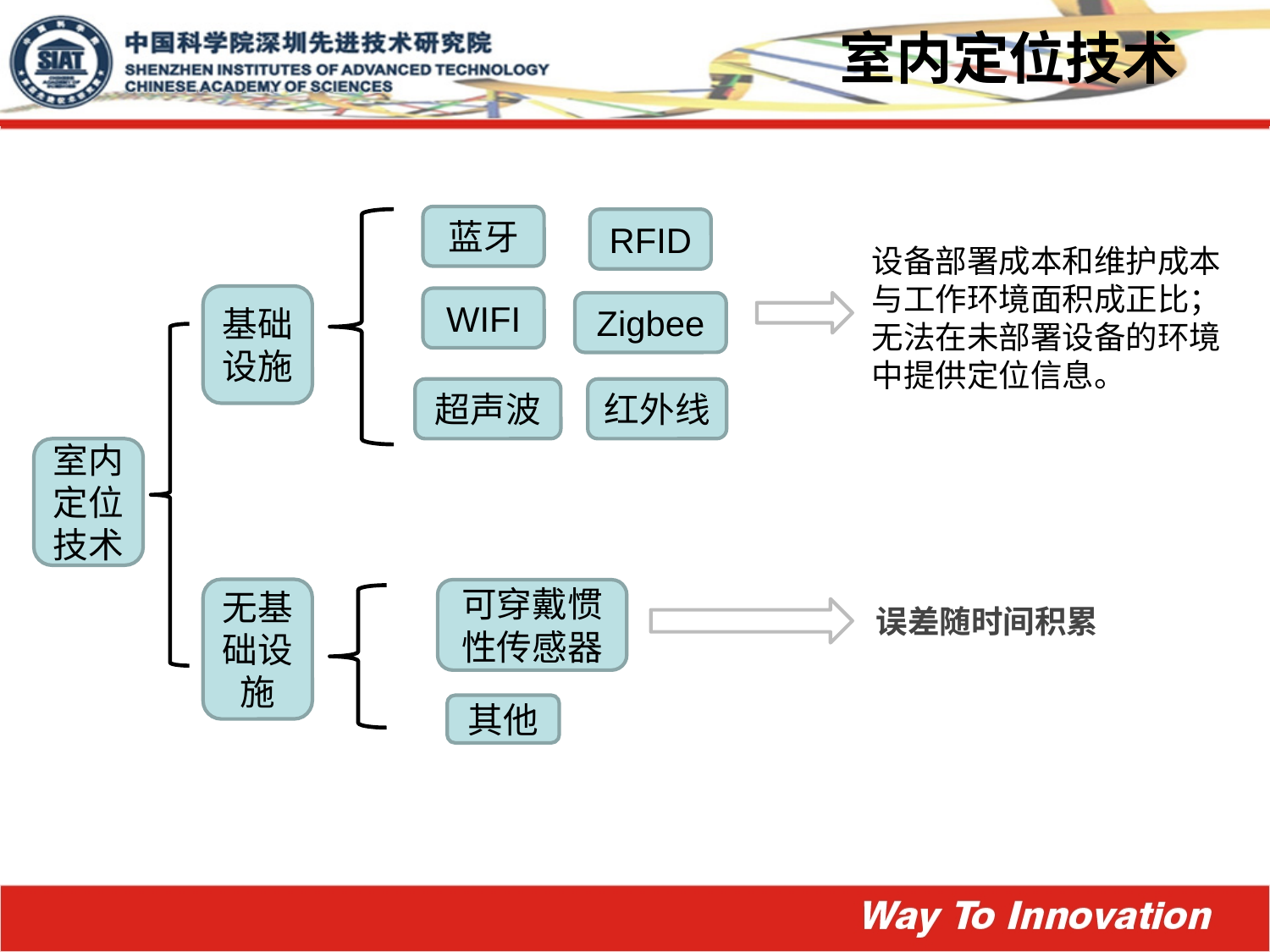

室内定位技术
蓝牙

RFID
设备部署成本和维护成本与工作环境面积成正比；
无法在未部署设备的环境中提供定位信息。
基础设施
WIFI
Zigbee

超声波
红外线
室内定位技术
无基础设施
可穿戴惯性传感器

误差随时间积累

其他